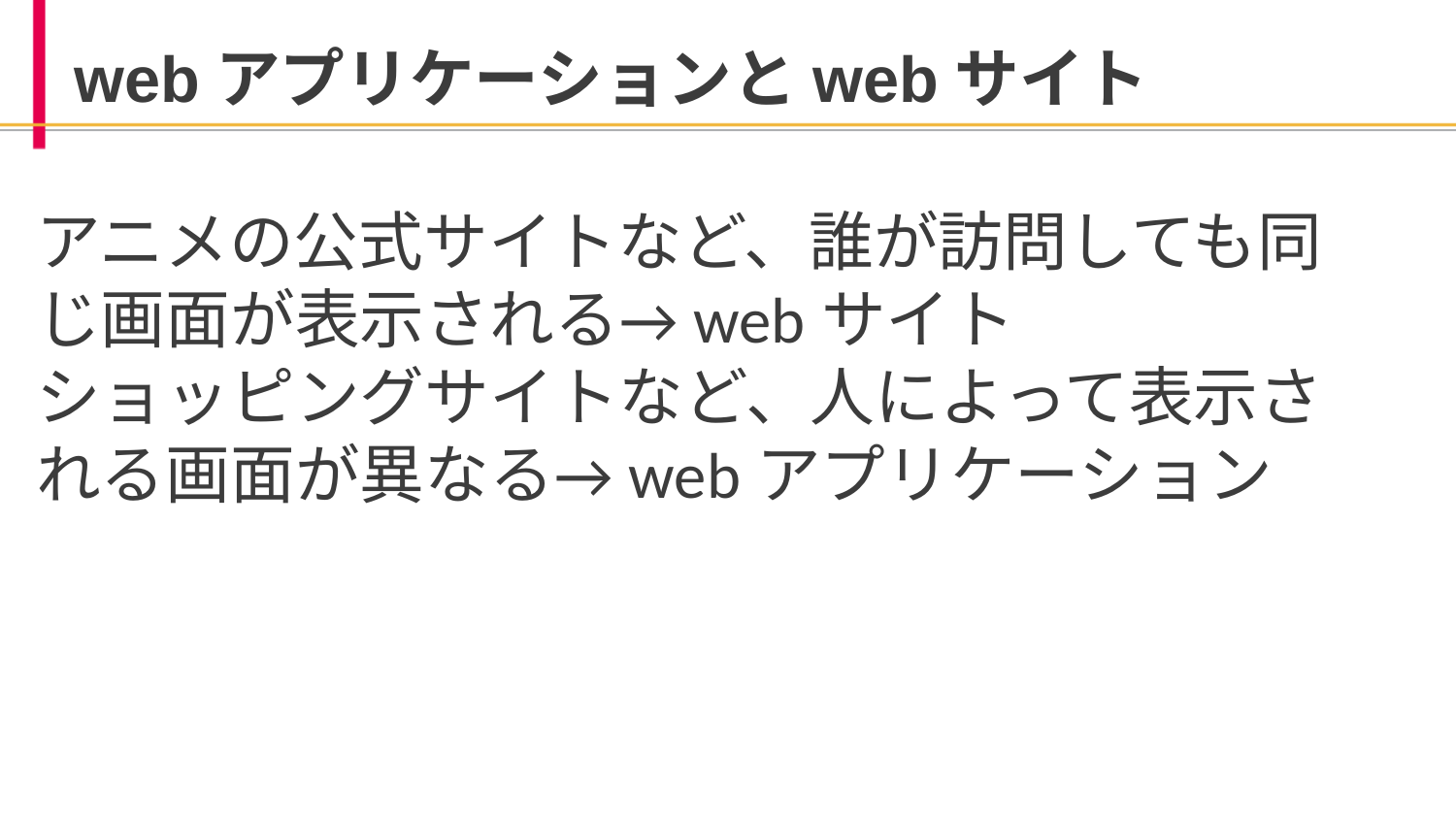

# webアプリケーションとwebサイト
アニメの公式サイトなど、誰が訪問しても同じ画面が表示される→webサイト
ショッピングサイトなど、人によって表示される画面が異なる→webアプリケーション